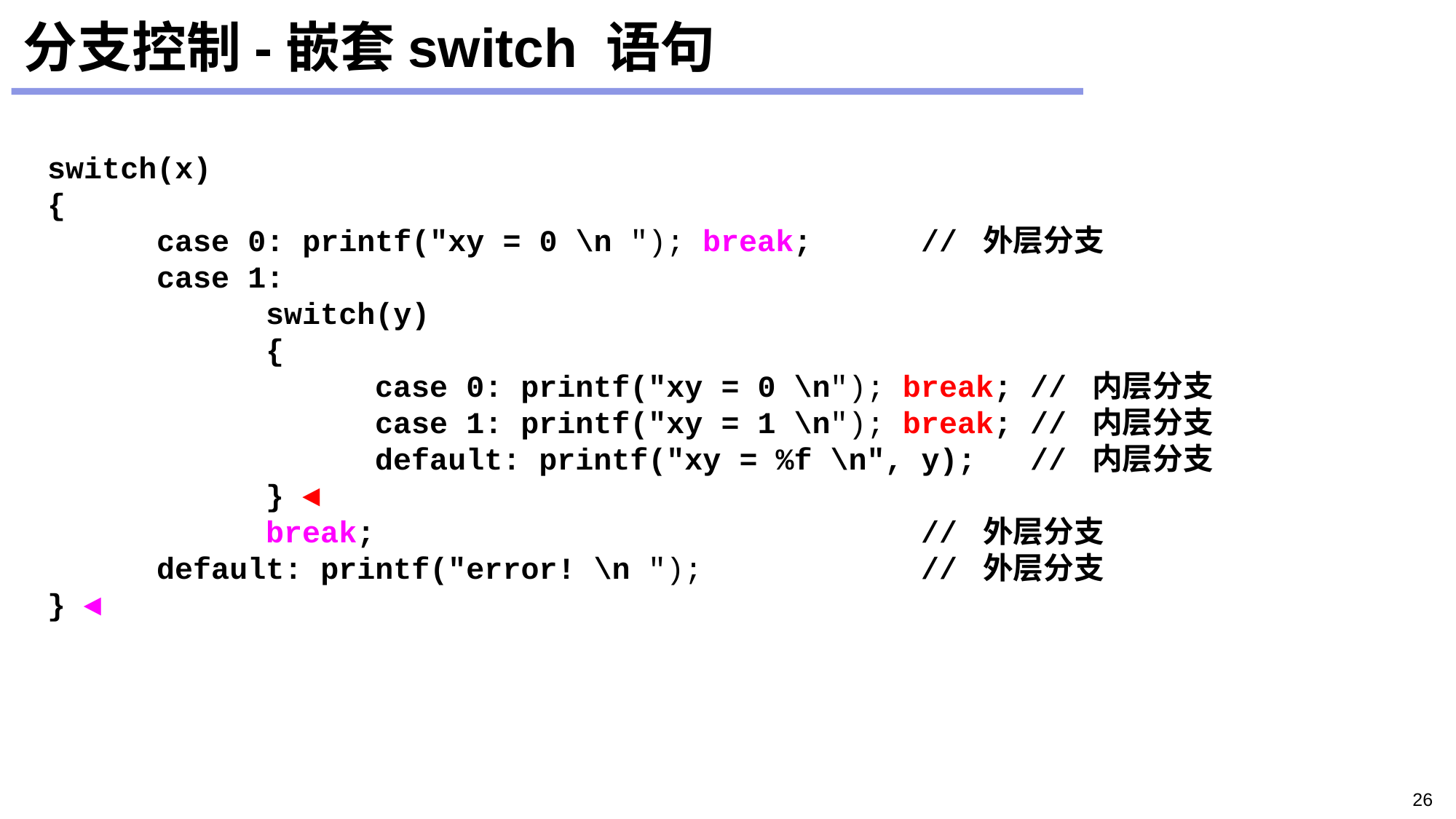

# 分支控制-嵌套switch 语句

	switch(x)
	{
		case 0: printf("xy = 0 \n "); break;	// 外层分支
		case 1:
			switch(y)
			{
				case 0: printf("xy = 0 \n"); break;	// 内层分支
				case 1: printf("xy = 1 \n"); break;	// 内层分支
				default: printf("xy = %f \n", y);	// 内层分支
			} ◄
			break;					// 外层分支
		default: printf("error! \n "); 		// 外层分支
	} ◄
26